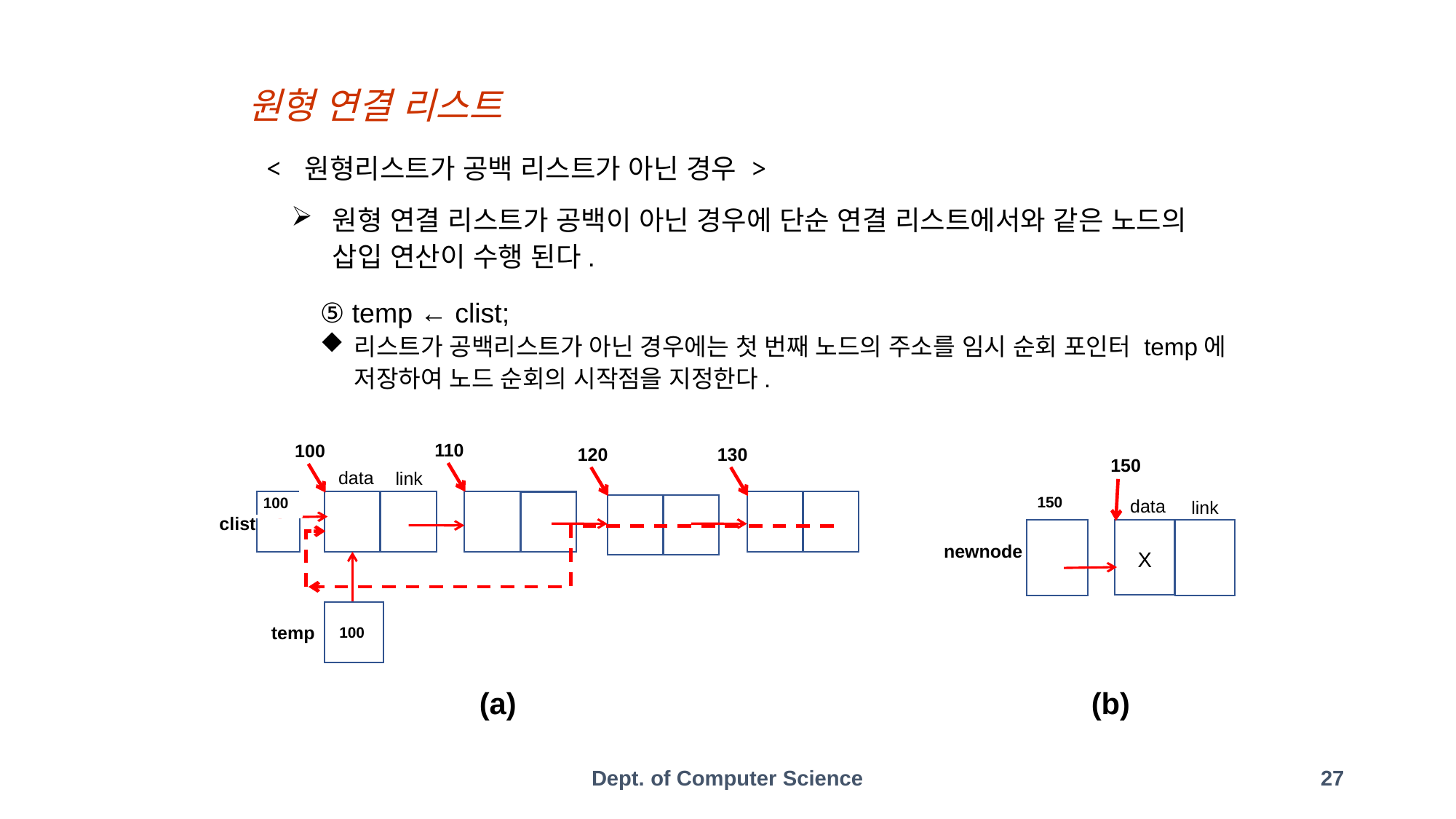

원형 연결 리스트
< 원형리스트가 공백 리스트가 아닌 경우 >

⑤ temp ← clist;
리스트가 공백리스트가 아닌 경우에는 첫 번째 노드의 주소를 임시 순회 포인터 temp에 저장하여 노드 순회의 시작점을 지정한다.

원형 연결 리스트가 공백이 아닌 경우에 단순 연결 리스트에서와 같은 노드의 삽입 연산이 수행 된다.
110
100
120
130
data
link

clist
150
150
data
link

newnode
X
100

temp
100
(b)
(a)
Dept. of Computer Science
27